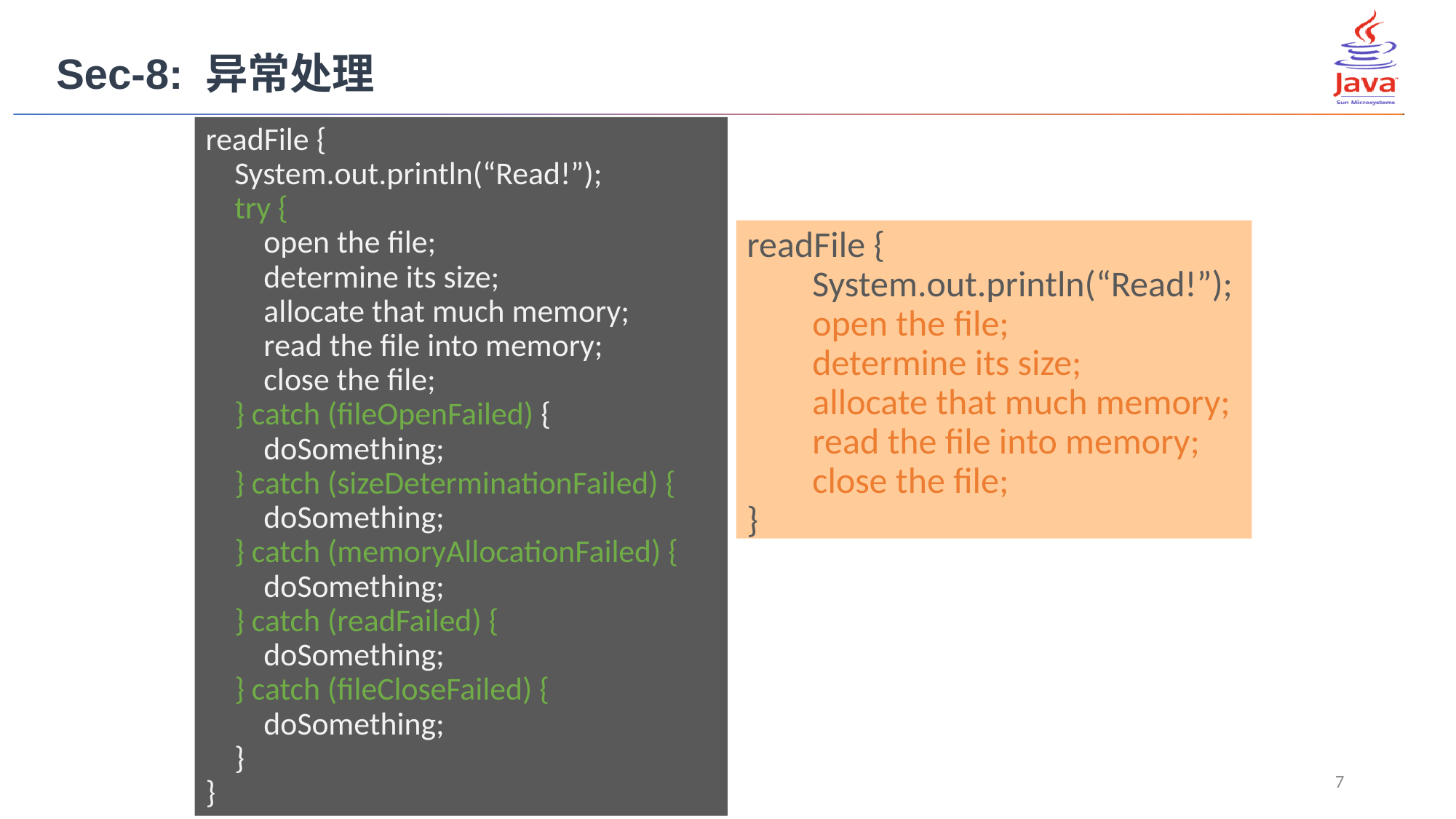

Sec-8: 异常处理
readFile {
    System.out.println(“Read!”);
    try {
        open the file;
        determine its size;
        allocate that much memory;
        read the file into memory;
        close the file;
    } catch (fileOpenFailed) {
        doSomething;
    } catch (sizeDeterminationFailed) {
        doSomething;
    } catch (memoryAllocationFailed) {
        doSomething;
    } catch (readFailed) {
        doSomething;
    } catch (fileCloseFailed) {
        doSomething;
    }
}

采用异常处理有什么好处？
对正常代码与错误代码进行隔离
对错误进行分类处理
沿方法调用堆栈定位出错位置
readFile {
        System.out.println(“Read!”);
        open the file;
        determine its size;
        allocate that much memory;
        read the file into memory;
        close the file;
}
7